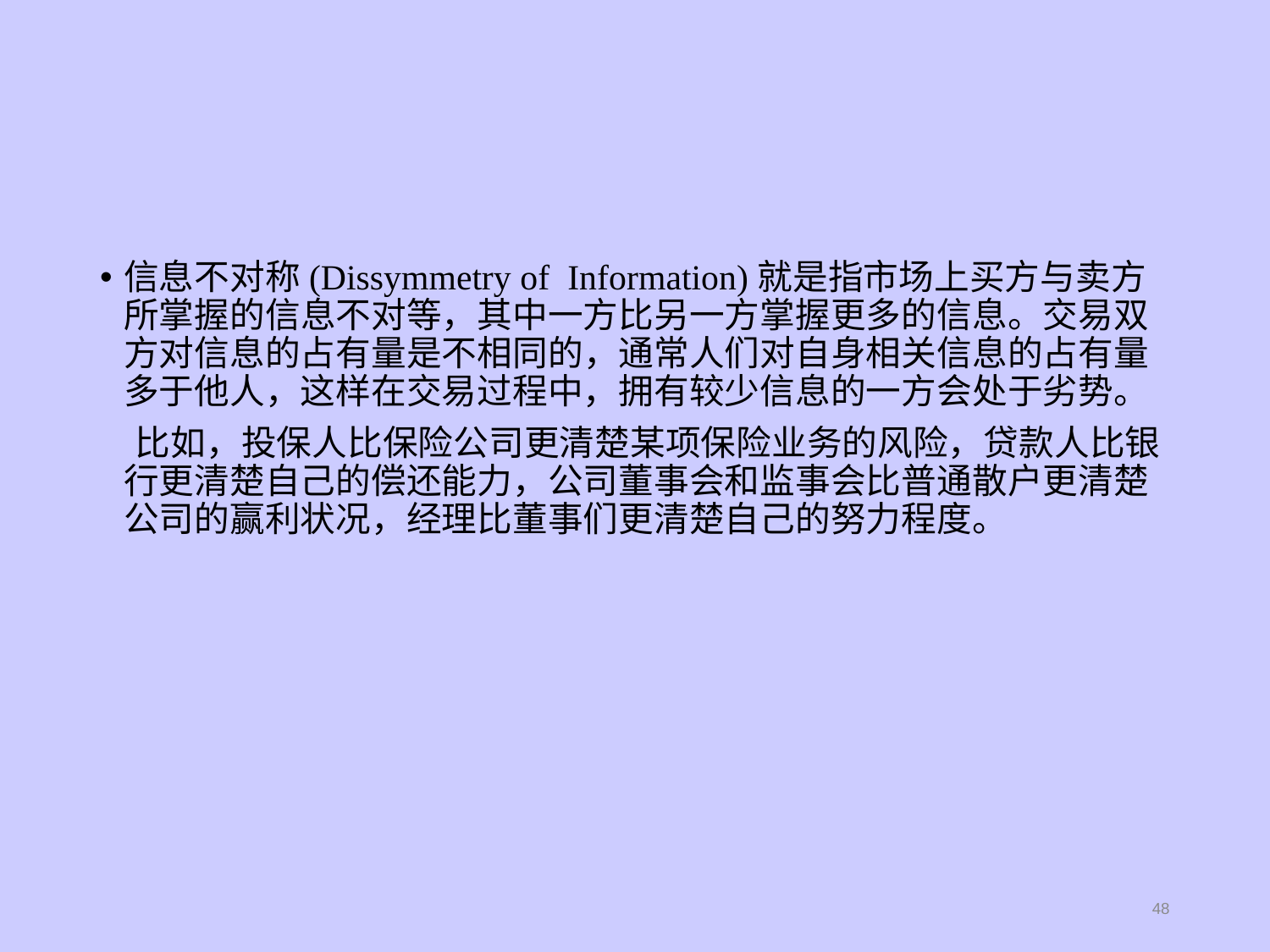

#
信息不对称(Dissymmetry of  Information)就是指市场上买方与卖方所掌握的信息不对等，其中一方比另一方掌握更多的信息。交易双方对信息的占有量是不相同的，通常人们对自身相关信息的占有量多于他人，这样在交易过程中，拥有较少信息的一方会处于劣势。
　比如，投保人比保险公司更清楚某项保险业务的风险，贷款人比银行更清楚自己的偿还能力，公司董事会和监事会比普通散户更清楚公司的赢利状况，经理比董事们更清楚自己的努力程度。
48